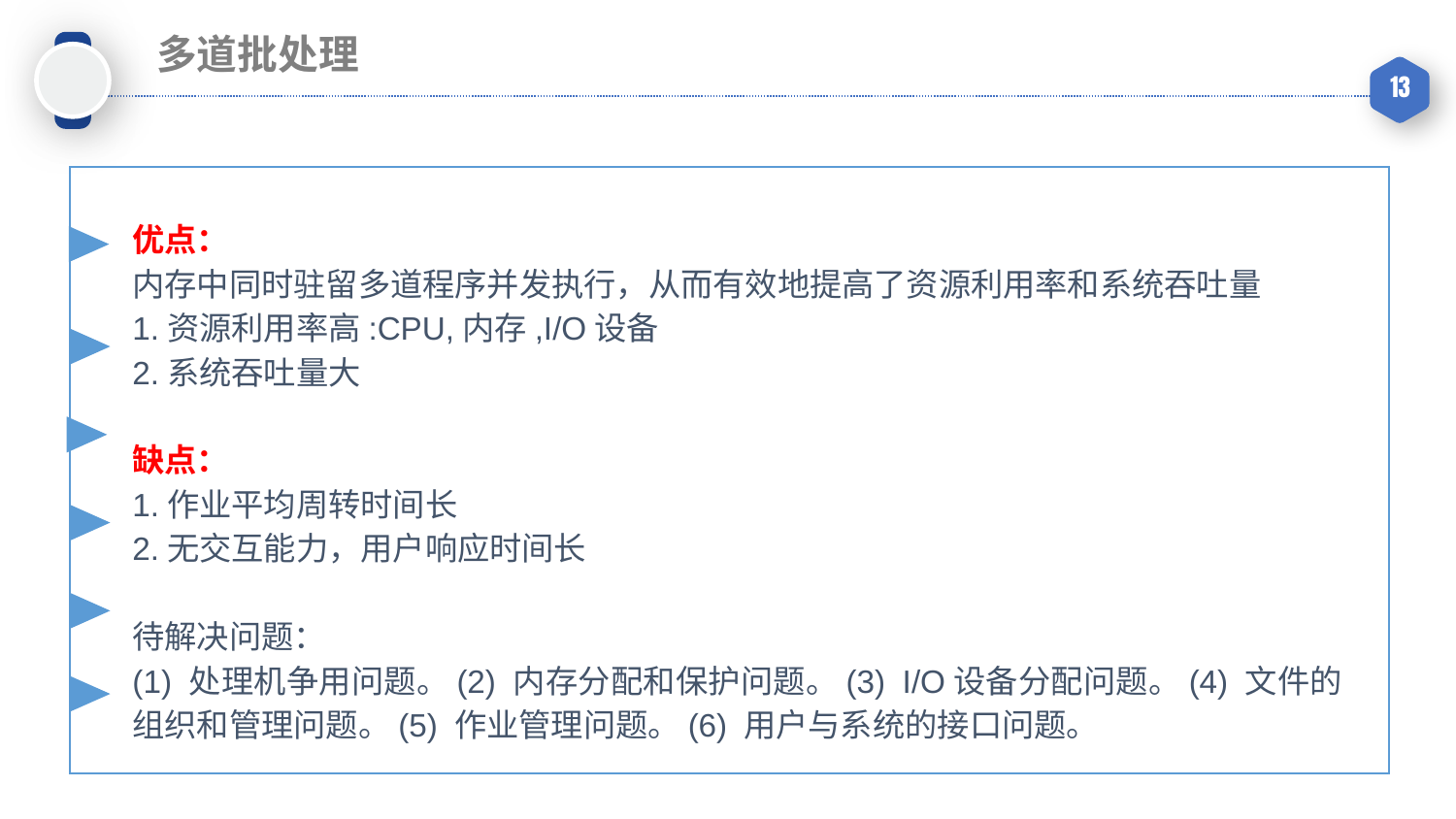

多道批处理

优点：
内存中同时驻留多道程序并发执行，从而有效地提高了资源利用率和系统吞吐量
1.资源利用率高:CPU,内存,I/O设备
2.系统吞吐量大

缺点：
1.作业平均周转时间长
2.无交互能力，用户响应时间长

待解决问题：
(1) 处理机争用问题。(2) 内存分配和保护问题。(3)  I/O设备分配问题。(4) 文件的组织和管理问题。(5) 作业管理问题。(6) 用户与系统的接口问题。